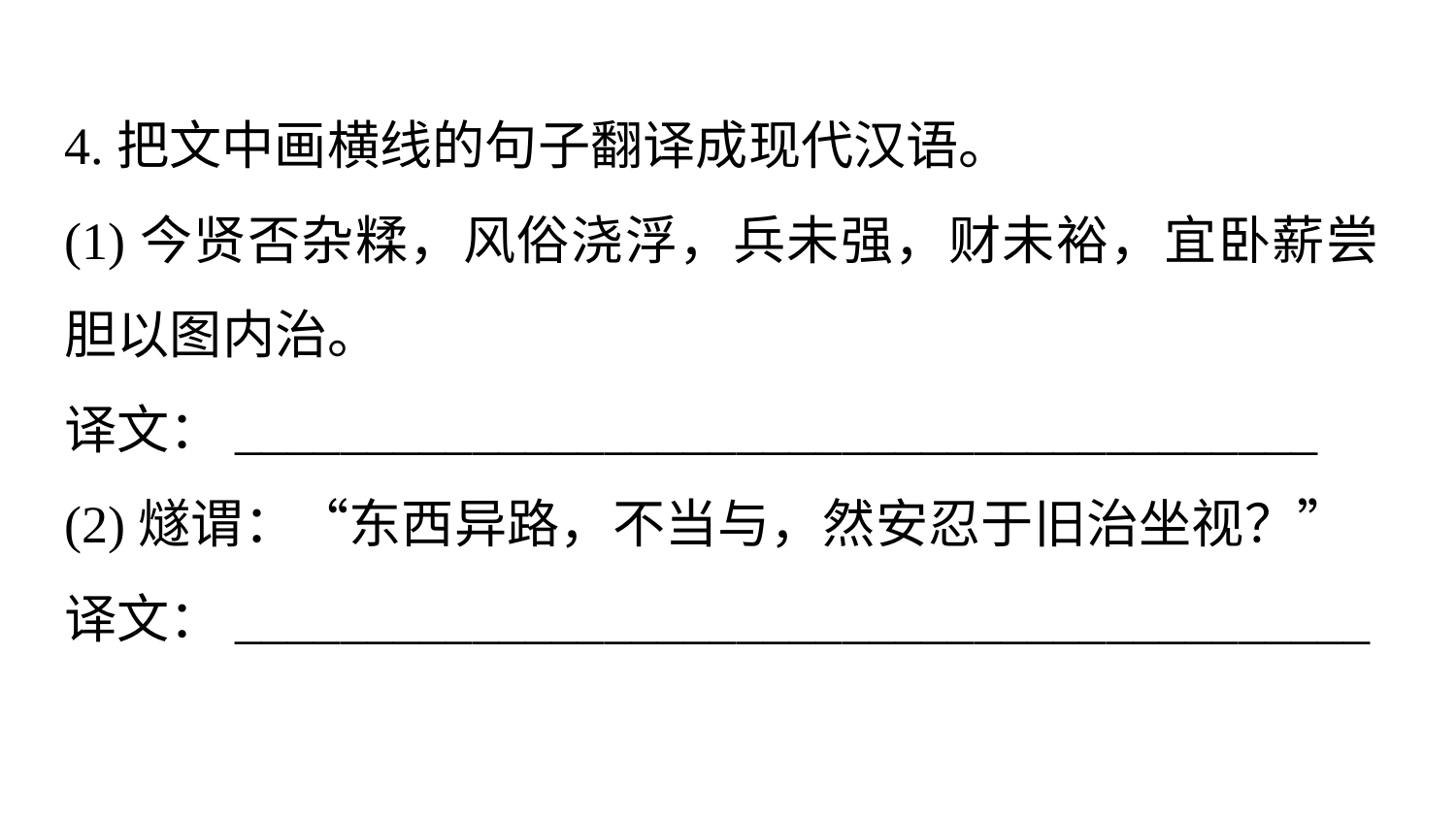

4.把文中画横线的句子翻译成现代汉语。
(1)今贤否杂糅，风俗浇浮，兵未强，财未裕，宜卧薪尝胆以图内治。
译文：_________________________________________
(2)燧谓：“东西异路，不当与，然安忍于旧治坐视？”
译文：___________________________________________